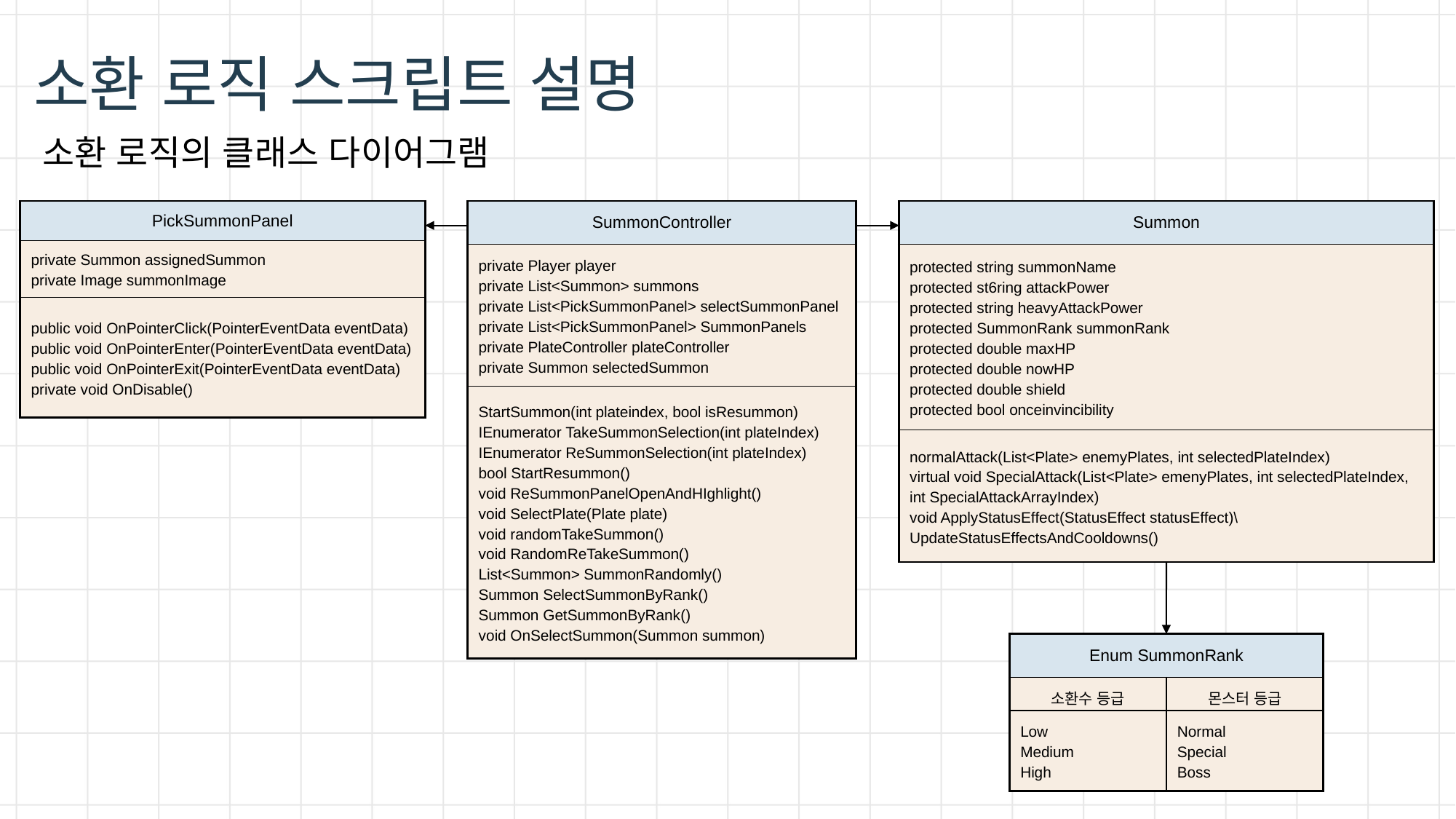

소환 로직 스크립트 설명
소환 로직의 클래스 다이어그램
| PickSummonPanel |
| --- |
| private Summon assignedSummon private Image summonImage |
| public void OnPointerClick(PointerEventData eventData) public void OnPointerEnter(PointerEventData eventData) public void OnPointerExit(PointerEventData eventData) private void OnDisable() |
| SummonController |
| --- |
| private Player player private List<Summon> summons private List<PickSummonPanel> selectSummonPanel private List<PickSummonPanel> SummonPanels private PlateController plateController private Summon selectedSummon |
| StartSummon(int plateindex, bool isResummon) IEnumerator TakeSummonSelection(int plateIndex) IEnumerator ReSummonSelection(int plateIndex) bool StartResummon() void ReSummonPanelOpenAndHIghlight() void SelectPlate(Plate plate) void randomTakeSummon() void RandomReTakeSummon() List<Summon> SummonRandomly() Summon SelectSummonByRank() Summon GetSummonByRank() void OnSelectSummon(Summon summon) |
| Summon |
| --- |
| protected string summonName protected st6ring attackPower protected string heavyAttackPower protected SummonRank summonRank protected double maxHP protected double nowHP protected double shield protected bool onceinvincibility |
| normalAttack(List<Plate> enemyPlates, int selectedPlateIndex) virtual void SpecialAttack(List<Plate> emenyPlates, int selectedPlateIndex, int SpecialAttackArrayIndex) void ApplyStatusEffect(StatusEffect statusEffect)\ UpdateStatusEffectsAndCooldowns() |
| Enum SummonRank |  |
| --- | --- |
| 소환수 등급 | 몬스터 등급 |
| Low Medium High | Normal Special Boss |